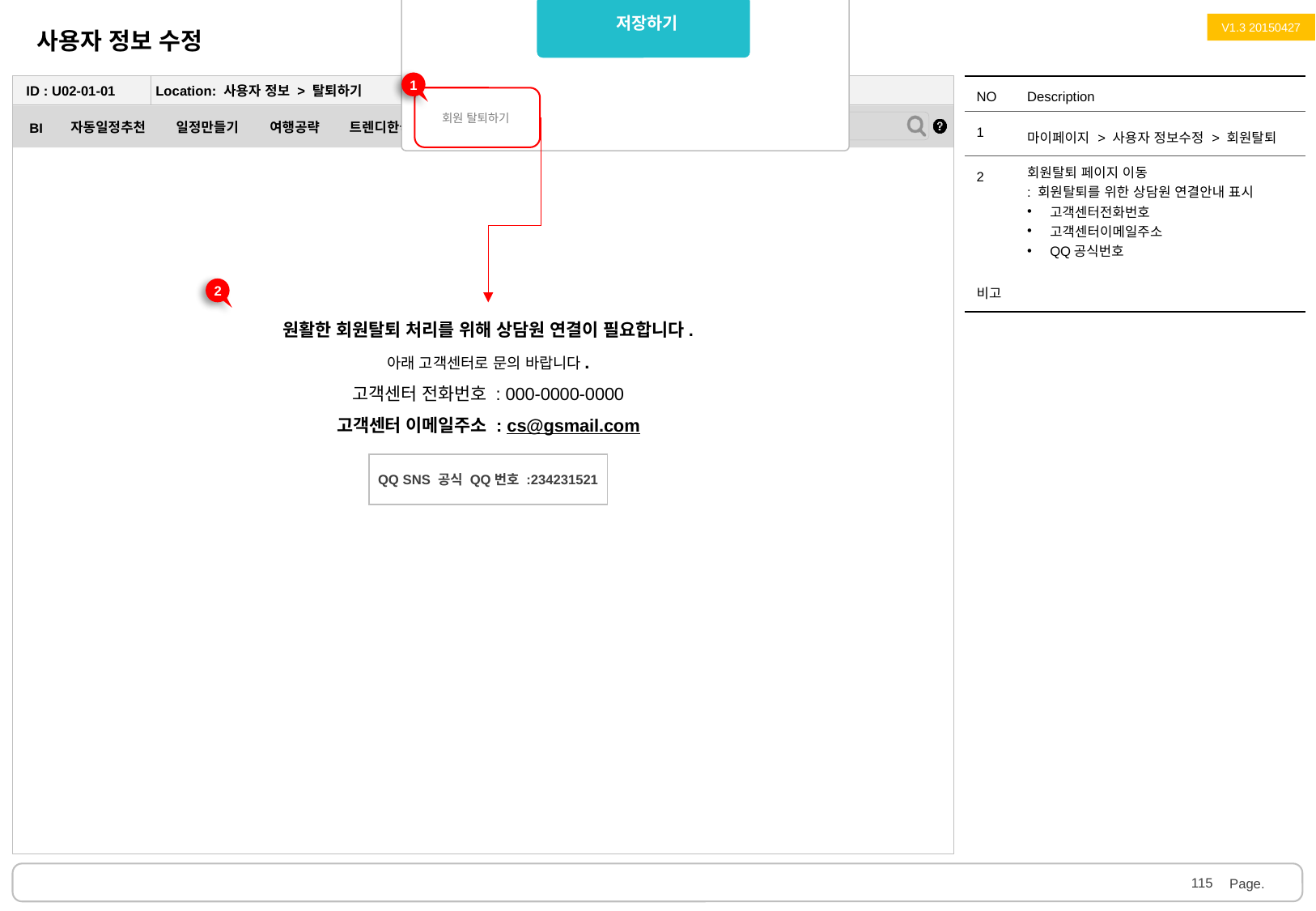

저장하기
회원 탈퇴하기
 사용자 정보 수정
V1.3 20150427
1
| NO | Description |
| --- | --- |
| 1 | 마이페이지 > 사용자 정보수정 > 회원탈퇴 |
| 2 | 회원탈퇴 페이지 이동 : 회원탈퇴를 위한 상담원 연결안내 표시 고객센터전화번호 고객센터이메일주소 QQ공식번호 |
| 비고 |  |
ID : U02-01-01
Location: 사용자 정보 > 탈퇴하기

2
원활한 회원탈퇴 처리를 위해 상담원 연결이 필요합니다.
아래 고객센터로 문의 바랍니다.
고객센터 전화번호 : 000-0000-0000
고객센터 이메일주소 : cs@gsmail.com
QQ SNS 공식 QQ번호 :234231521
115